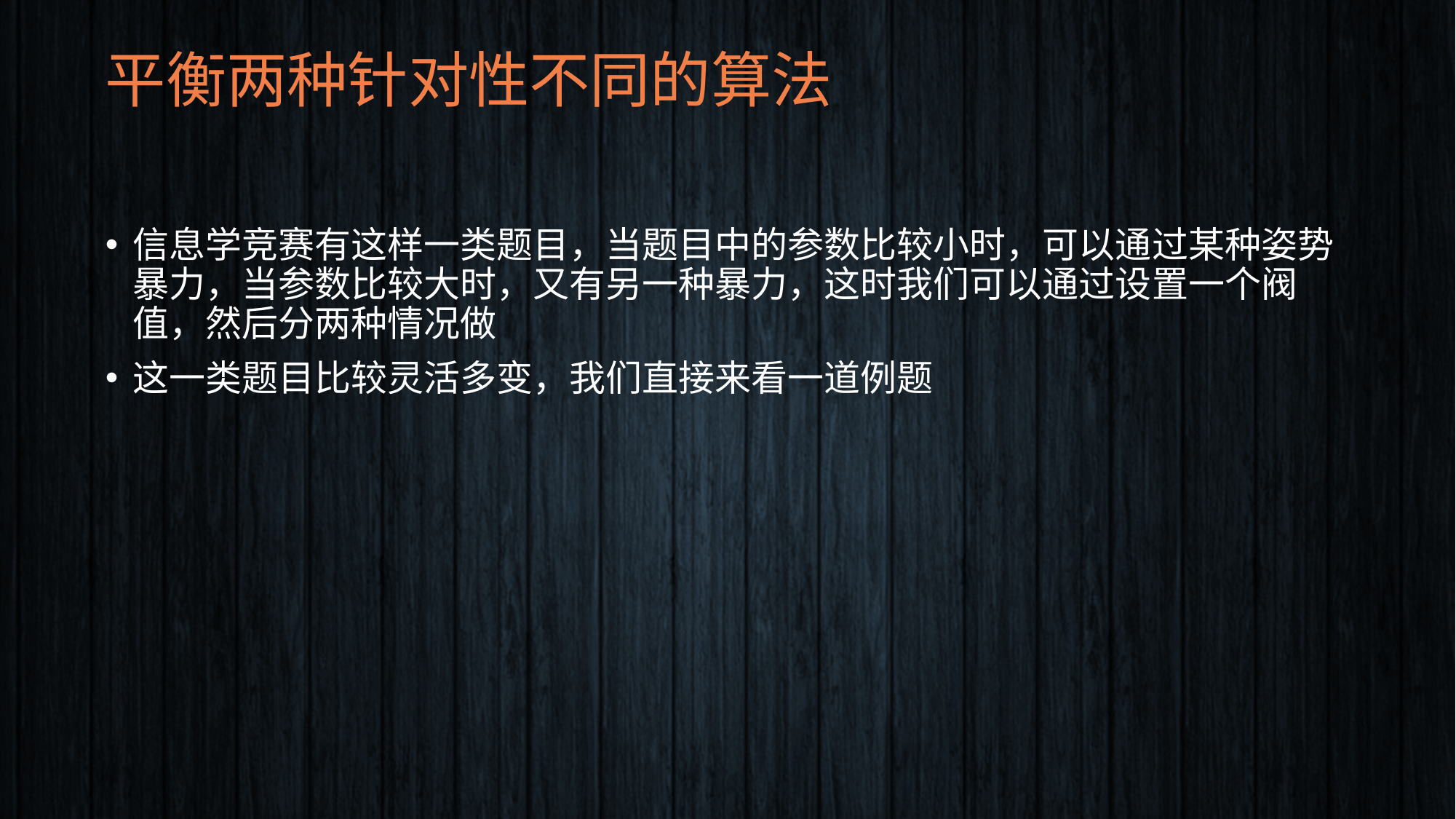

平衡两种针对性不同的算法
信息学竞赛有这样一类题目，当题目中的参数比较小时，可以通过某种姿势暴力，当参数比较大时，又有另一种暴力，这时我们可以通过设置一个阀值，然后分两种情况做
这一类题目比较灵活多变，我们直接来看一道例题